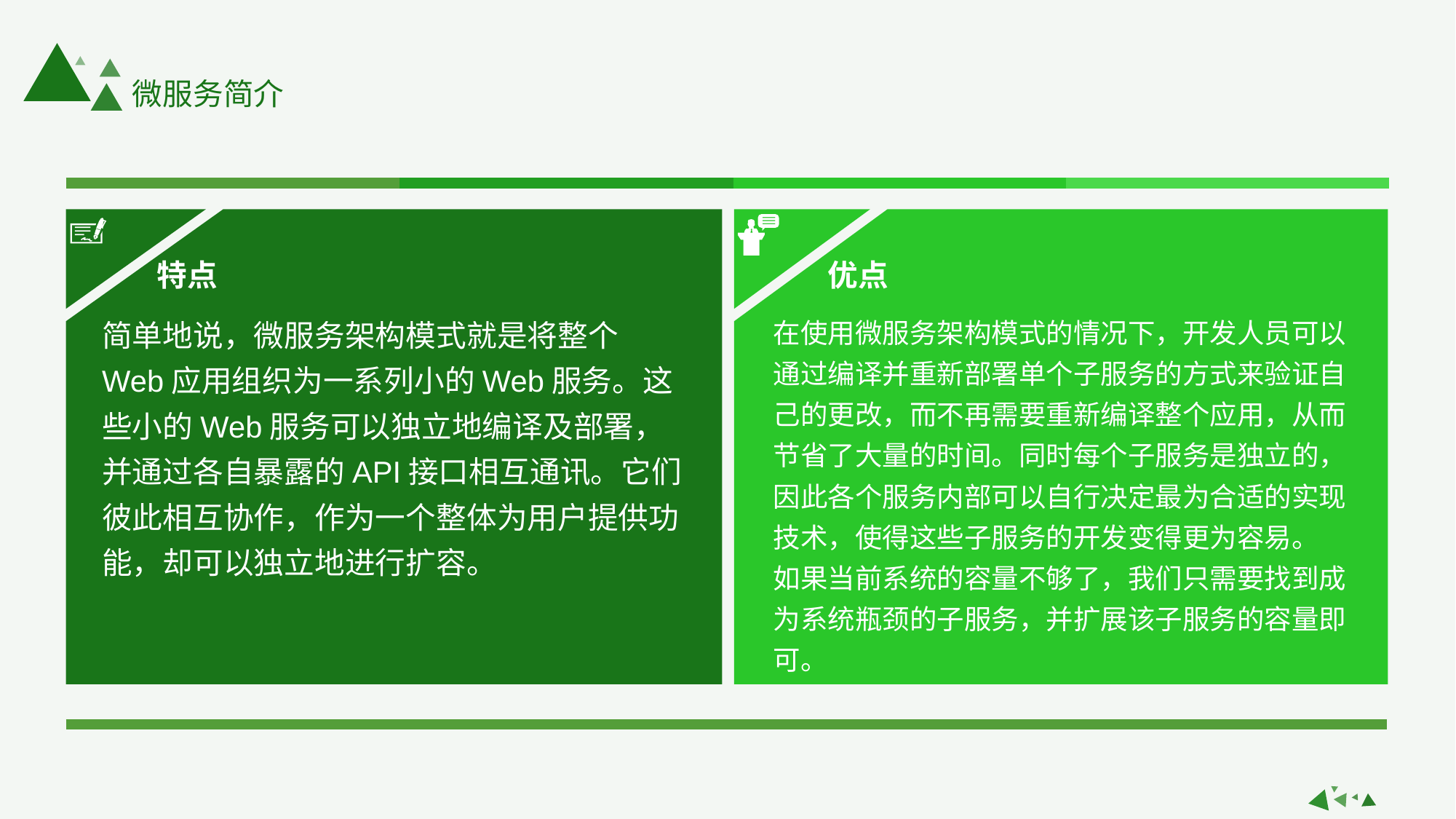

微服务简介

特点
优点
简单地说，微服务架构模式就是将整个Web应用组织为一系列小的Web服务。这些小的Web服务可以独立地编译及部署，并通过各自暴露的API接口相互通讯。它们彼此相互协作，作为一个整体为用户提供功能，却可以独立地进行扩容。
在使用微服务架构模式的情况下，开发人员可以通过编译并重新部署单个子服务的方式来验证自己的更改，而不再需要重新编译整个应用，从而节省了大量的时间。同时每个子服务是独立的，因此各个服务内部可以自行决定最为合适的实现技术，使得这些子服务的开发变得更为容易。
如果当前系统的容量不够了，我们只需要找到成为系统瓶颈的子服务，并扩展该子服务的容量即可。